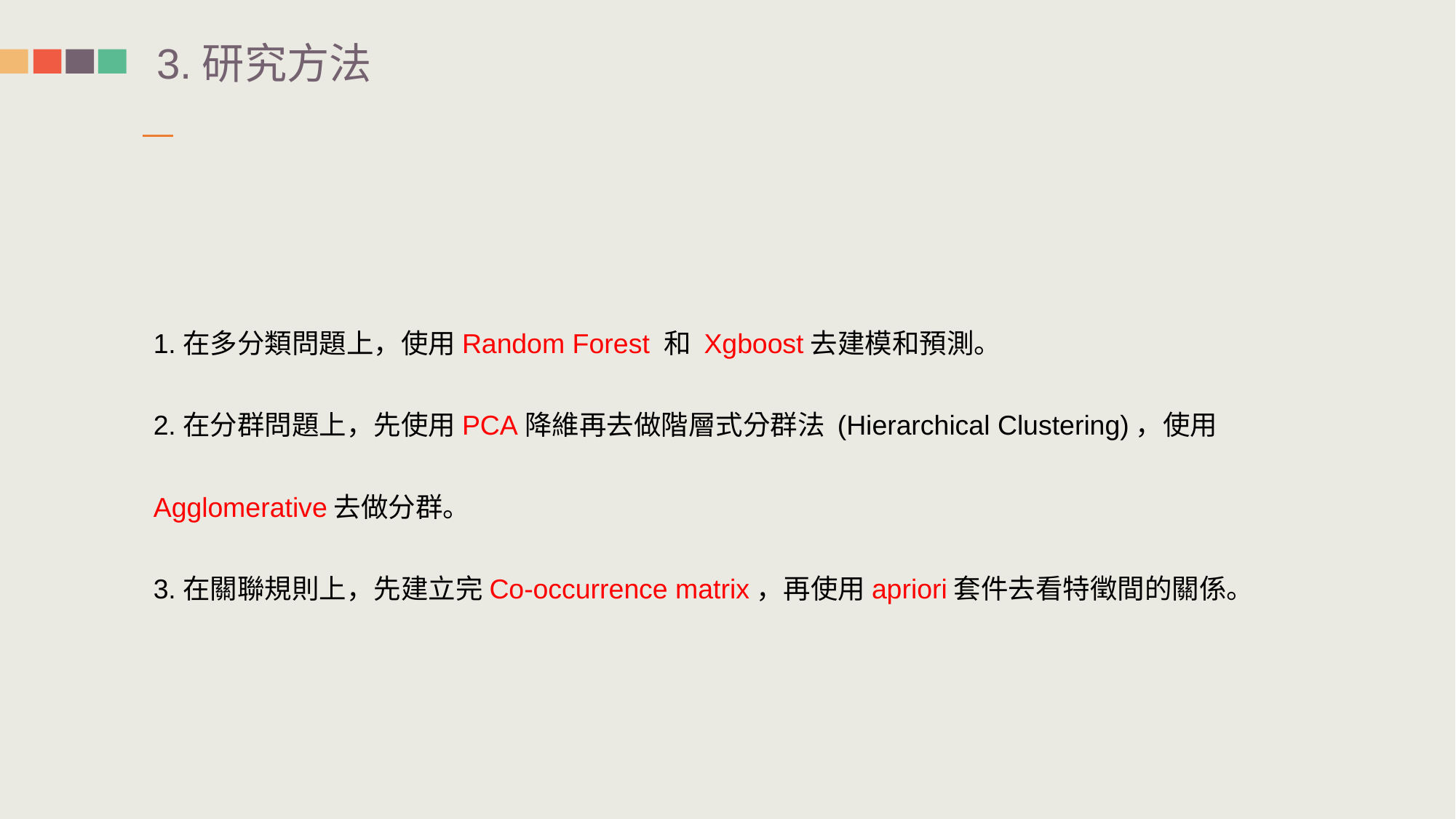

3.研究方法

1.在多分類問題上，使用Random Forest 和 Xgboost去建模和預測。
2.在分群問題上，先使用PCA降維再去做階層式分群法 (Hierarchical Clustering)，使用Agglomerative去做分群。
3.在關聯規則上，先建立完Co-occurrence matrix，再使用apriori套件去看特徵間的關係。